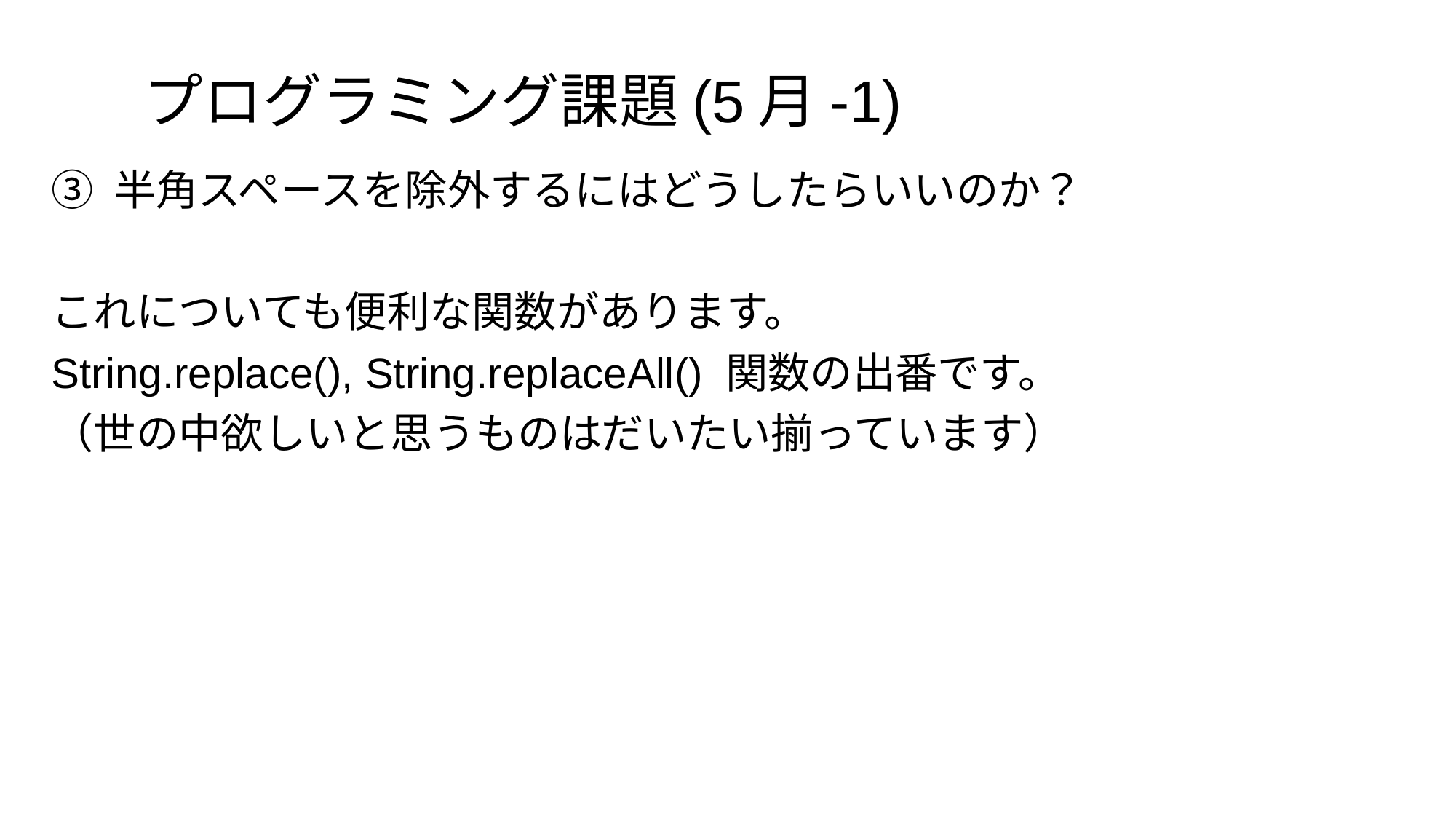

# プログラミング課題(5月-1)
③ 半角スペースを除外するにはどうしたらいいのか？

これについても便利な関数があります。
String.replace(), String.replaceAll() 関数の出番です。
（世の中欲しいと思うものはだいたい揃っています）